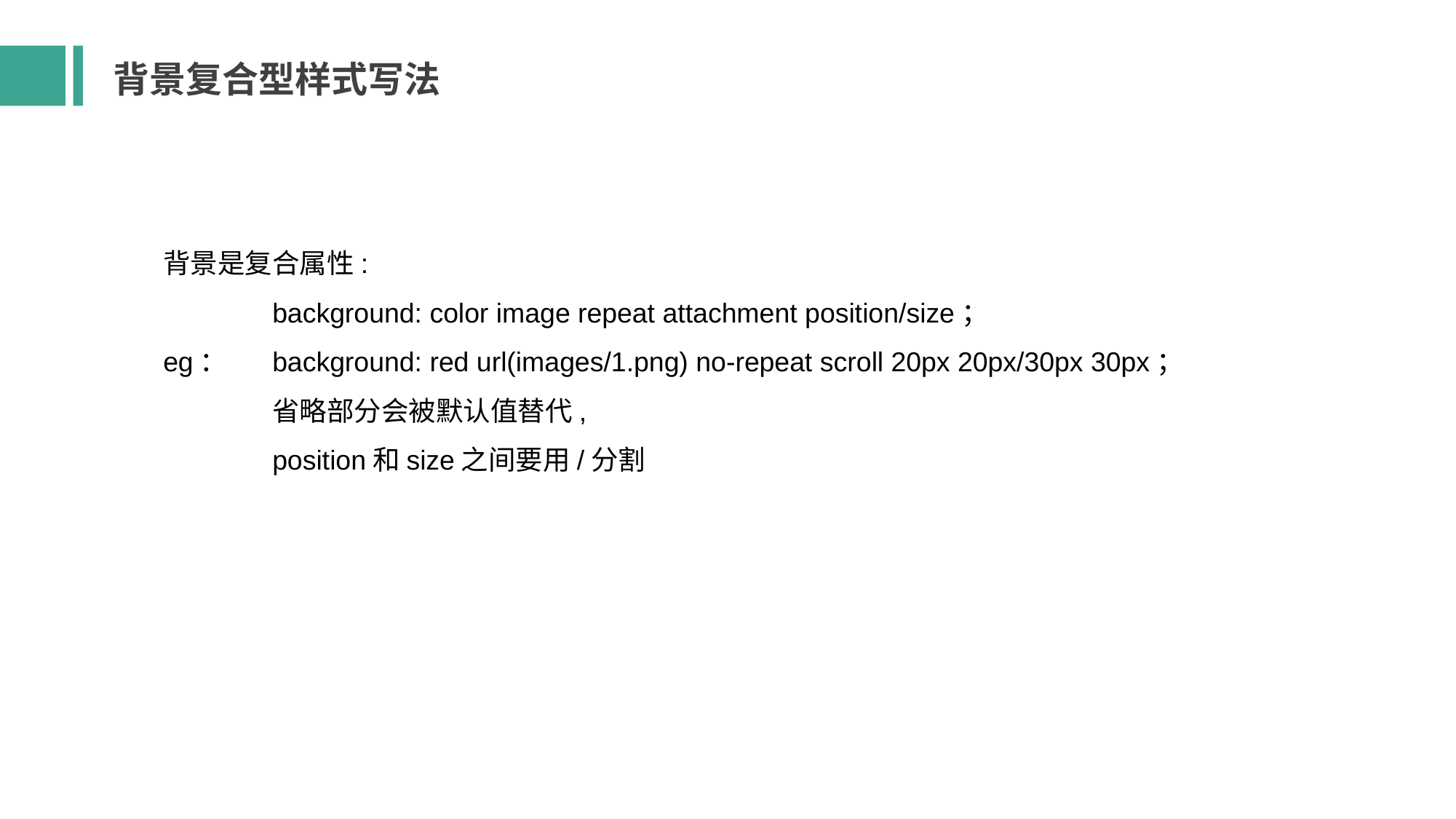

背景复合型样式写法
背景是复合属性:
	background: color image repeat attachment position/size；
eg：	background: red url(images/1.png) no-repeat scroll 20px 20px/30px 30px；
	省略部分会被默认值替代,
	position和size之间要用/分割